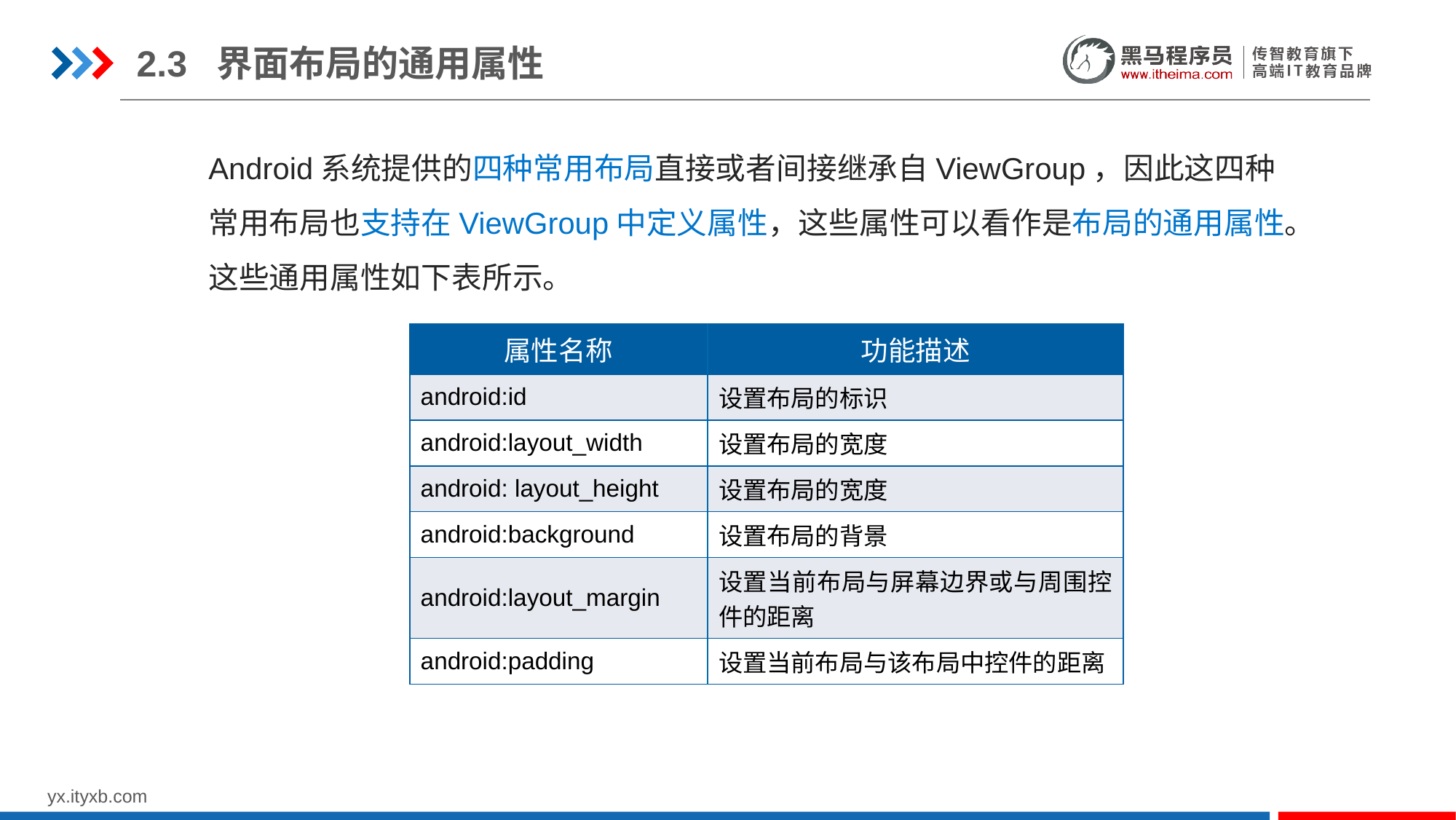

2.3  界面布局的通用属性
Android系统提供的四种常用布局直接或者间接继承自ViewGroup，因此这四种常用布局也支持在ViewGroup中定义属性，这些属性可以看作是布局的通用属性。这些通用属性如下表所示。
| 属性名称 | 功能描述 |
| --- | --- |
| android:id | 设置布局的标识 |
| android:layout\_width | 设置布局的宽度 |
| android: layout\_height | 设置布局的宽度 |
| android:background | 设置布局的背景 |
| android:layout\_margin | 设置当前布局与屏幕边界或与周围控件的距离 |
| android:padding | 设置当前布局与该布局中控件的距离 |